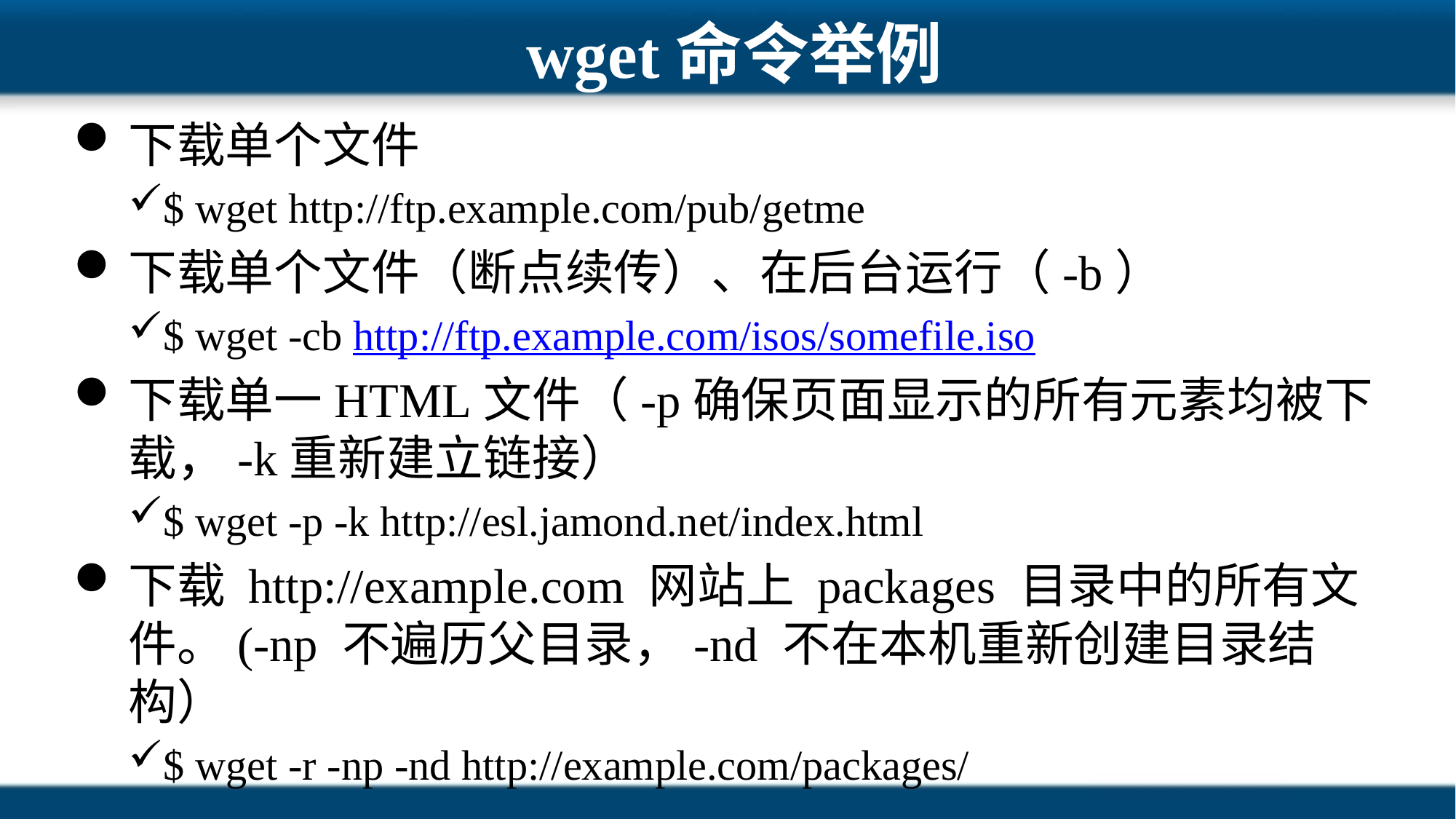

# wget命令举例
下载单个文件
$ wget http://ftp.example.com/pub/getme
下载单个文件（断点续传）、在后台运行（-b）
$ wget -cb http://ftp.example.com/isos/somefile.iso
下载单一HTML文件（-p确保页面显示的所有元素均被下载，-k重新建立链接）
$ wget -p -k http://esl.jamond.net/index.html
下载 http://example.com 网站上 packages 目录中的所有文件。(-np 不遍历父目录，-nd 不在本机重新创建目录结构）
$ wget -r -np -nd http://example.com/packages/